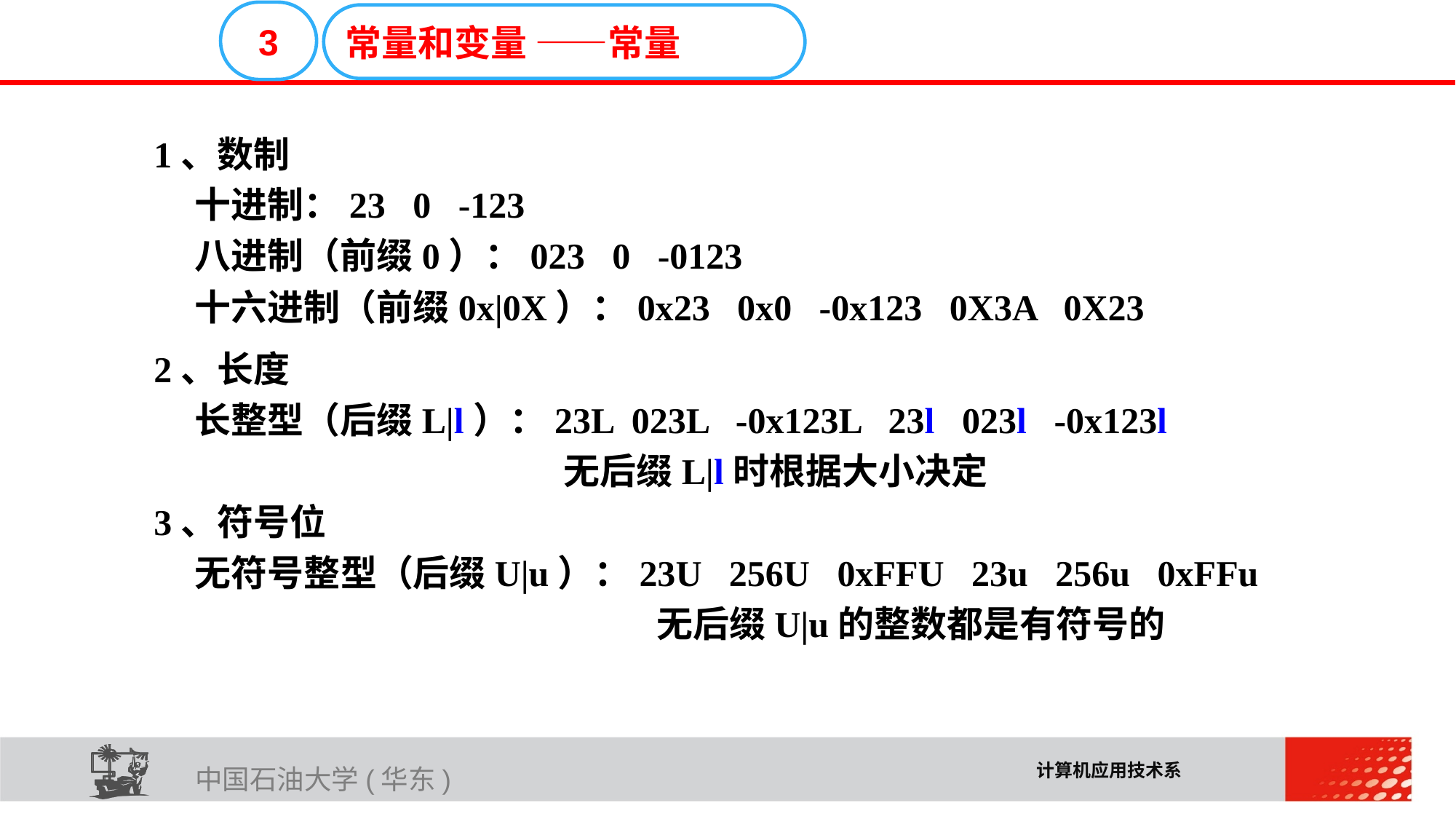

E6636B02012BD195C019CE06C16E30F4C33D02E32711A616D0819A1A3DEC08F98FFCE503BC41BA966B45D6F0472B73A72FC0F2BE2AA537FE6A04217657FCC2FDBF2DB6715F2B3FB871C24A61410
3
常量和变量 ——常量
1、数制
	十进制：23   0   -123
	八进制（前缀0）：023   0   -0123
	十六进制（前缀0x|0X）：0x23   0x0   -0x123   0X3A   0X23
2、长度
	长整型（后缀L|l）：23L	023L   -0x123L   23l   023l   -0x123l
				    无后缀L|l时根据大小决定
3、符号位
	无符号整型（后缀U|u）：23U   256U   0xFFU   23u   256u   0xFFu
					  无后缀U|u的整数都是有符号的
14